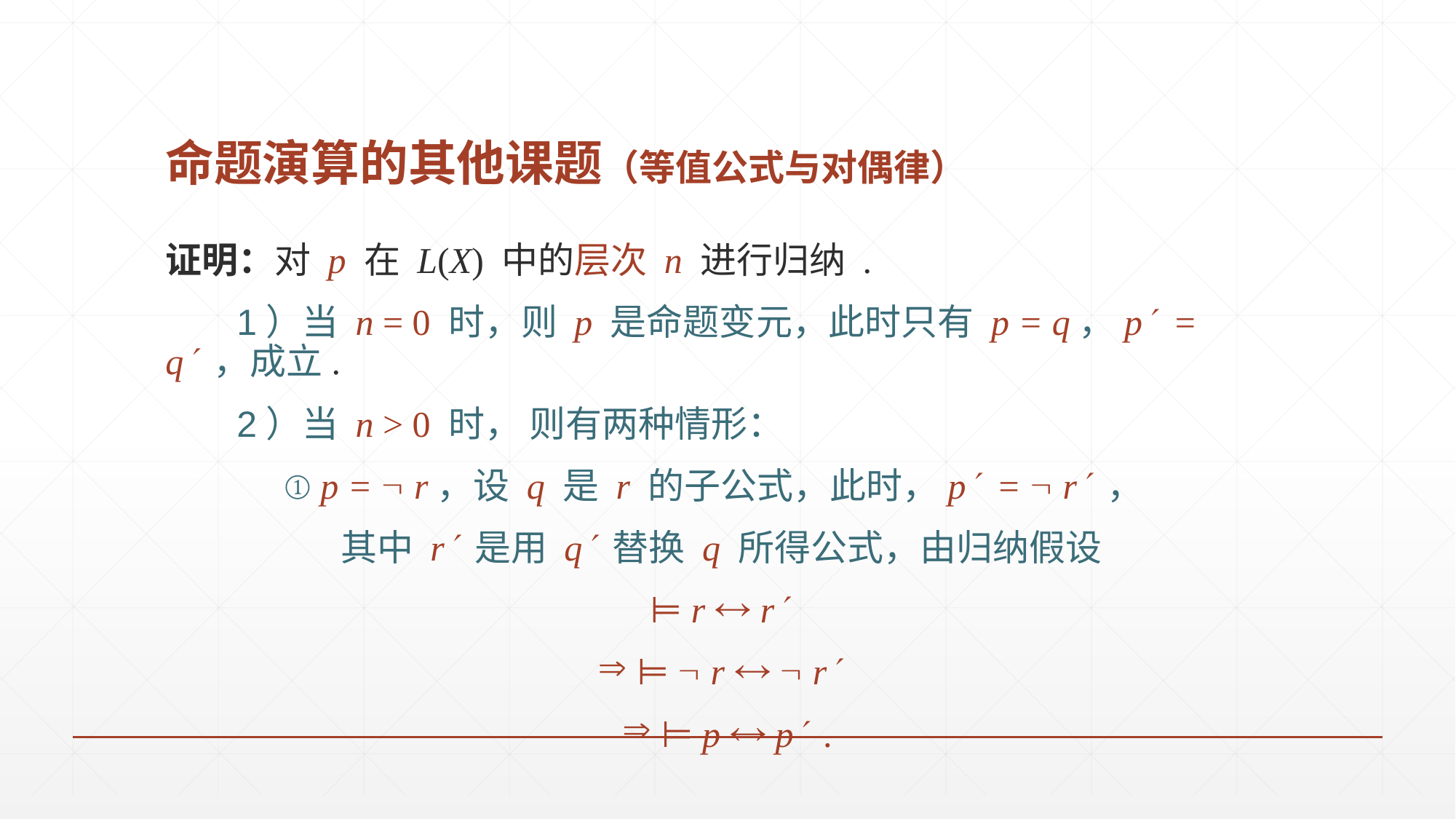

# 命题演算的其他课题（等值公式与对偶律）
证明：对 p 在 L(X) 中的层次 n 进行归纳 .
       1）当 n = 0 时，则 p 是命题变元，此时只有 p = q，p′  = q′ ，成立.
       2）当 n > 0 时， 则有两种情形：
	 ① p = ¬ r，设 q 是 r 的子公式，此时，p′  = ¬ r′ ，
	       其中 r′ 是用 q′ 替换 q 所得公式，由归纳假设
⊨ r ↔ r′
 ⊨ ¬ r ↔ ¬ r′
 ⊨ p ↔ p′  .